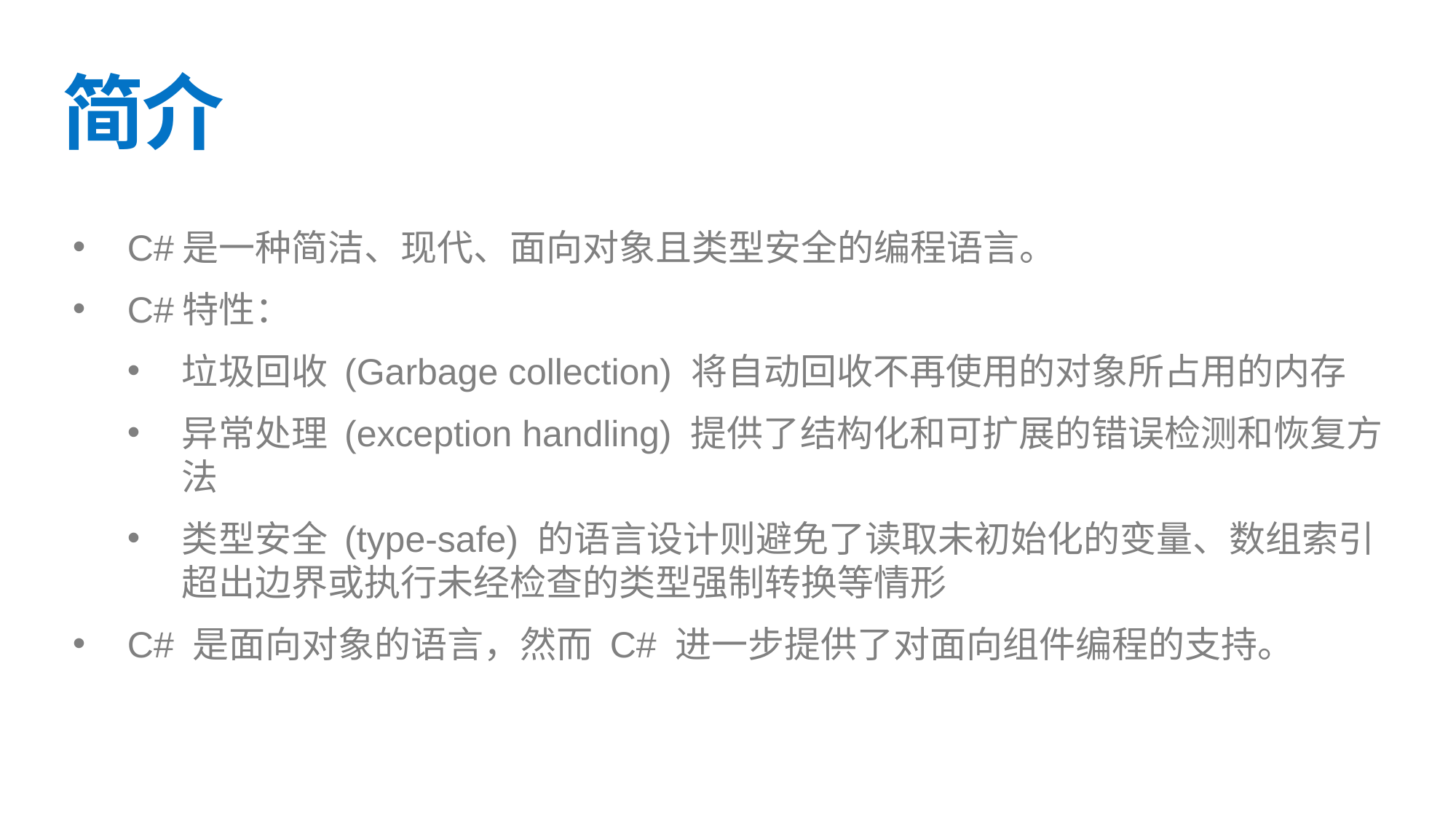

# 简介
C#是一种简洁、现代、面向对象且类型安全的编程语言。
C#特性：
垃圾回收 (Garbage collection) 将自动回收不再使用的对象所占用的内存
异常处理 (exception handling) 提供了结构化和可扩展的错误检测和恢复方法
类型安全 (type-safe) 的语言设计则避免了读取未初始化的变量、数组索引超出边界或执行未经检查的类型强制转换等情形
C# 是面向对象的语言，然而 C# 进一步提供了对面向组件编程的支持。